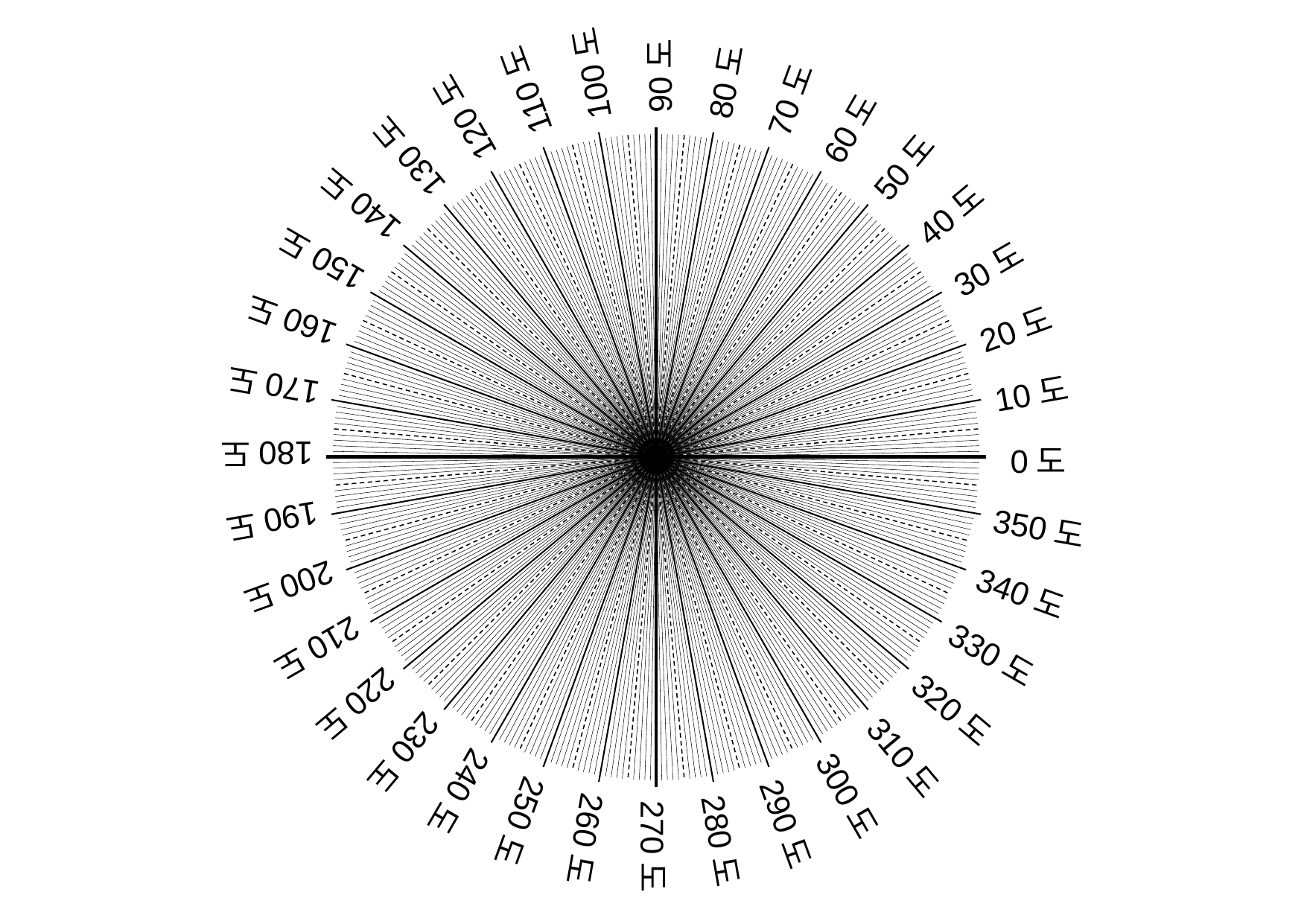

100도
 90도
 80도
 110도
 70도
 120도
 60도

 130도
 50도
 140도
 40도
 150도
 30도
 160도
 20도
 170도
 10도
 180도
  0도
 190도
 350도
 340도
 200도
 210도
 330도
 320도
 220도
 230도
 310도
 300도
 240도
 290도
 250도
 260도
 280도
 270도